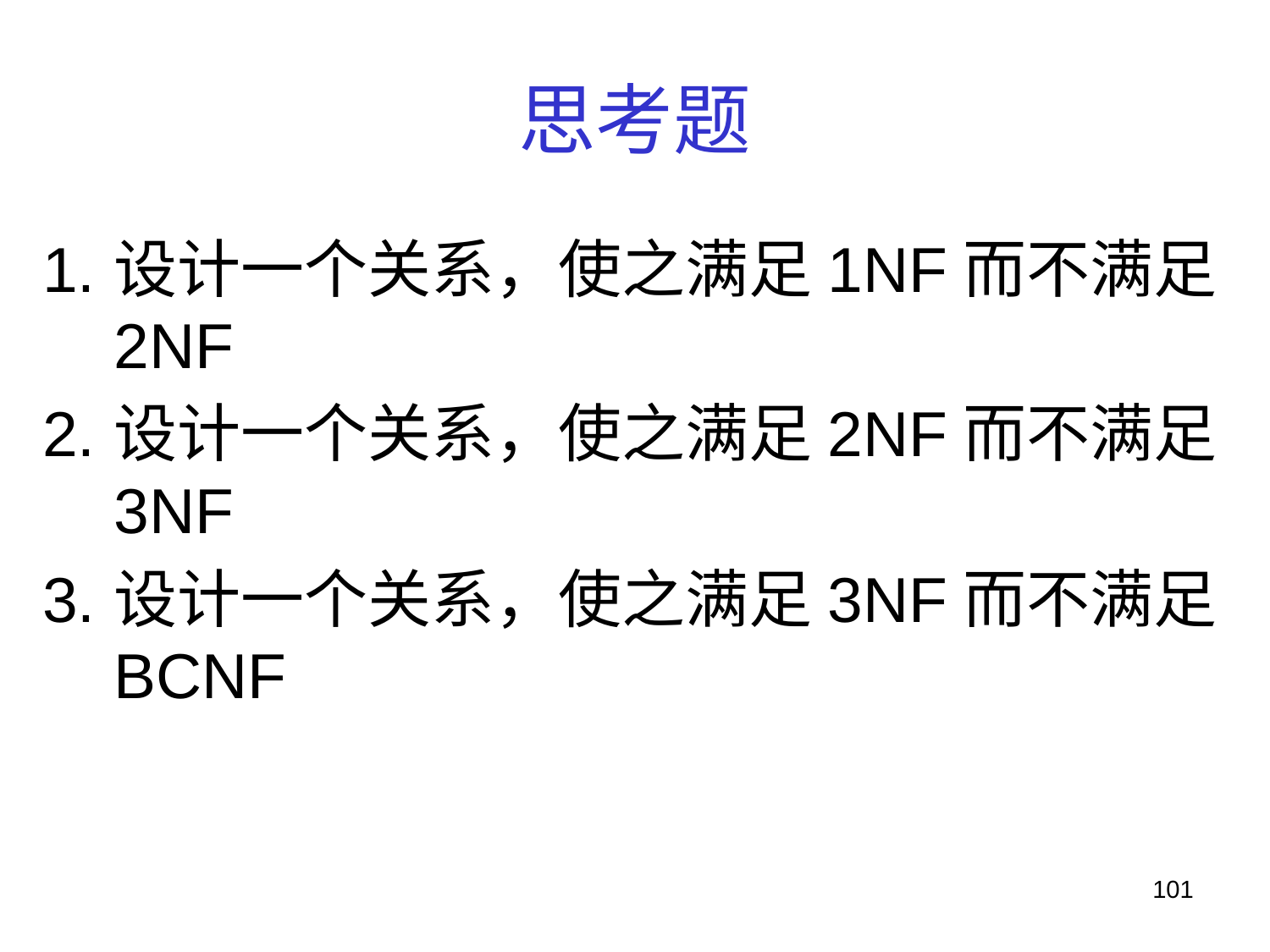

# 思考题
设计一个关系，使之满足1NF而不满足2NF
设计一个关系，使之满足2NF而不满足3NF
设计一个关系，使之满足3NF而不满足BCNF

101